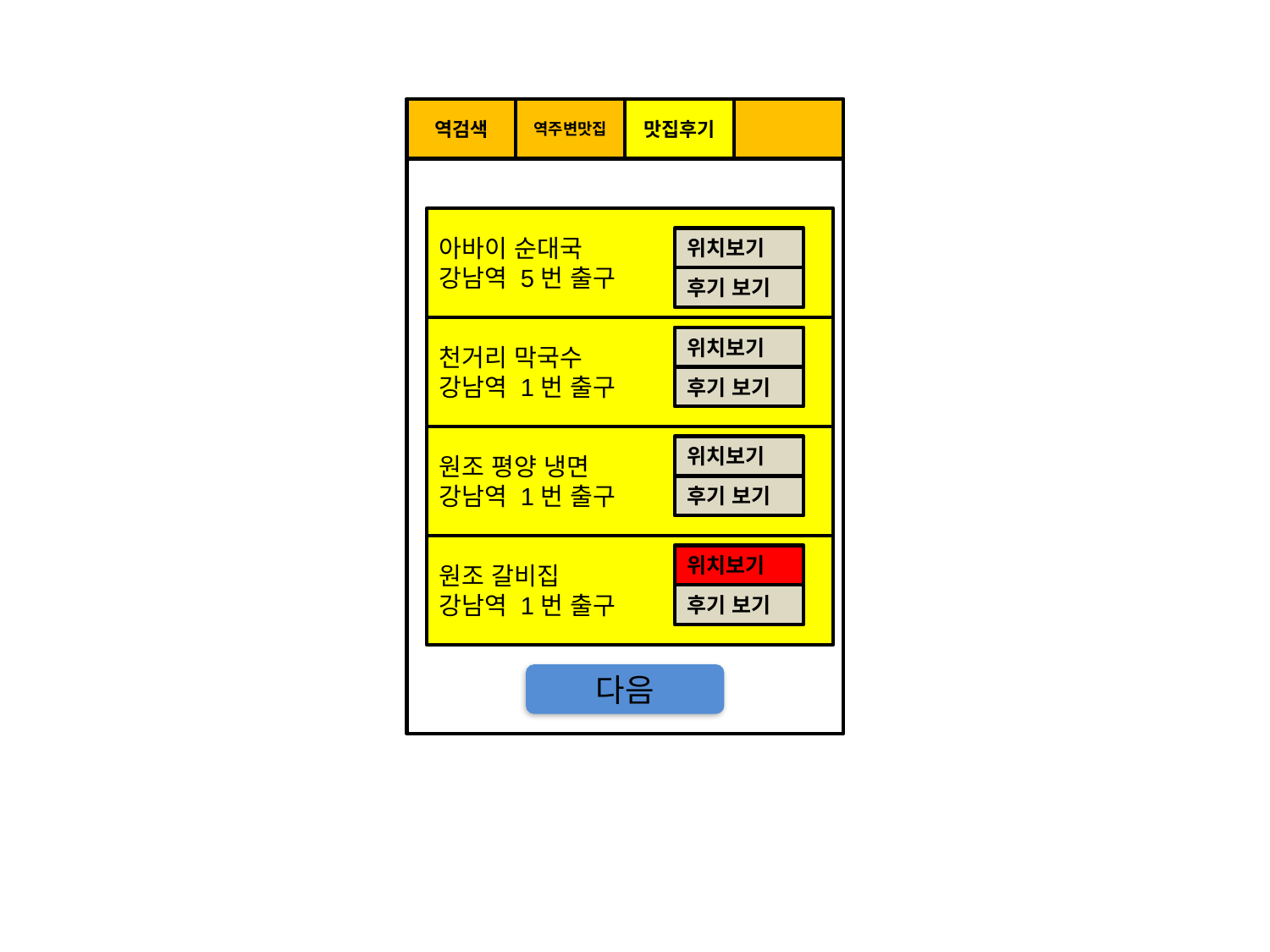

역검색
역주변맛집
맛집후기

아바이 순대국
강남역 5번 출구
위치보기
후기 보기
천거리 막국수
강남역 1번 출구
위치보기
후기 보기
원조 평양 냉면
강남역 1번 출구
위치보기
후기 보기
원조 갈비집
강남역 1번 출구
위치보기
후기 보기
다음